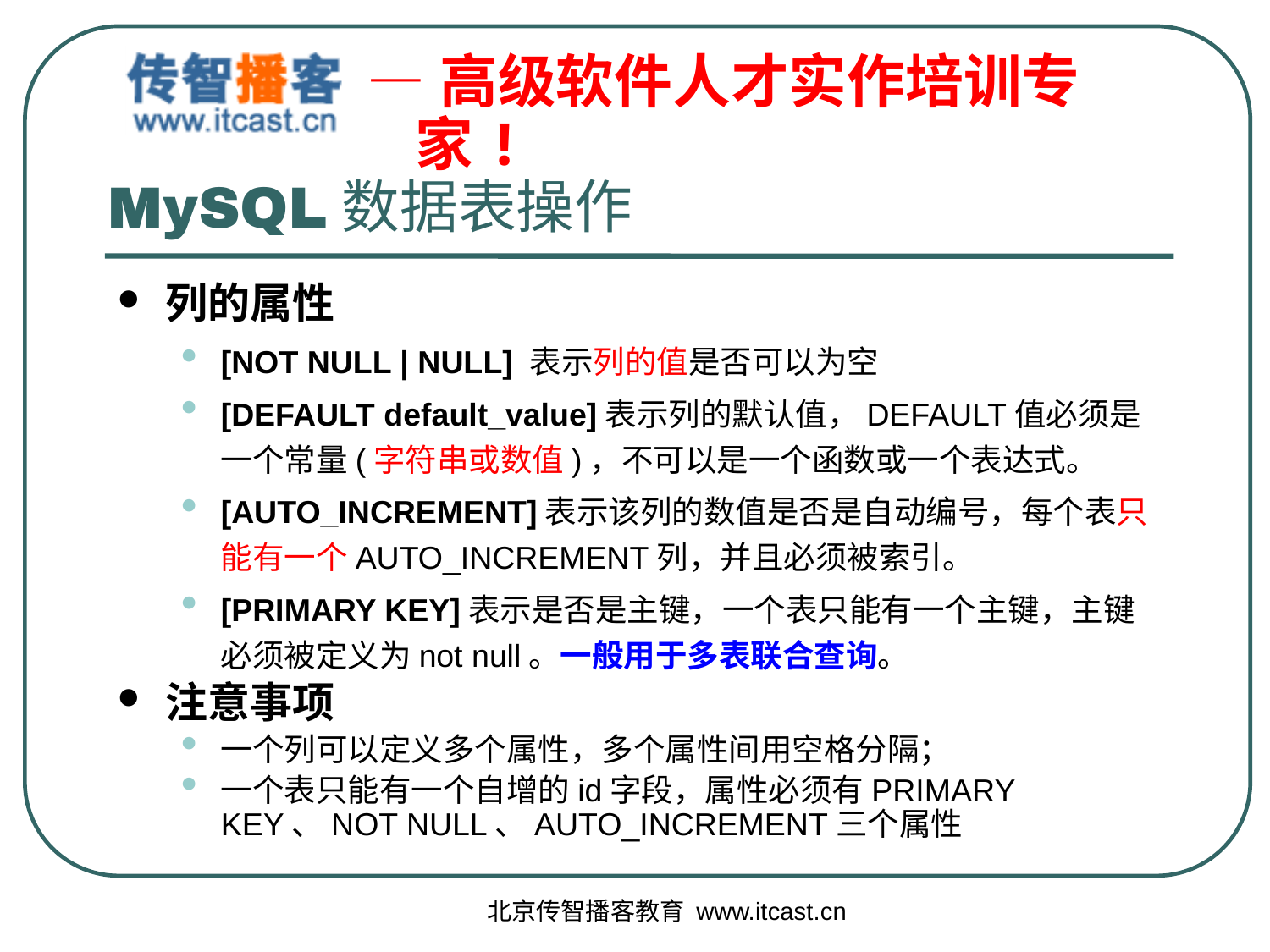

# MySQL数据表操作
列的属性
[NOT NULL | NULL] 表示列的值是否可以为空
[DEFAULT default_value]表示列的默认值，DEFAULT值必须是一个常量(字符串或数值)，不可以是一个函数或一个表达式。
[AUTO_INCREMENT]表示该列的数值是否是自动编号，每个表只能有一个AUTO_INCREMENT列，并且必须被索引。
[PRIMARY KEY]表示是否是主键，一个表只能有一个主键，主键必须被定义为not null。一般用于多表联合查询。
注意事项
一个列可以定义多个属性，多个属性间用空格分隔；
一个表只能有一个自增的id字段，属性必须有PRIMARY KEY、NOT NULL、AUTO_INCREMENT三个属性